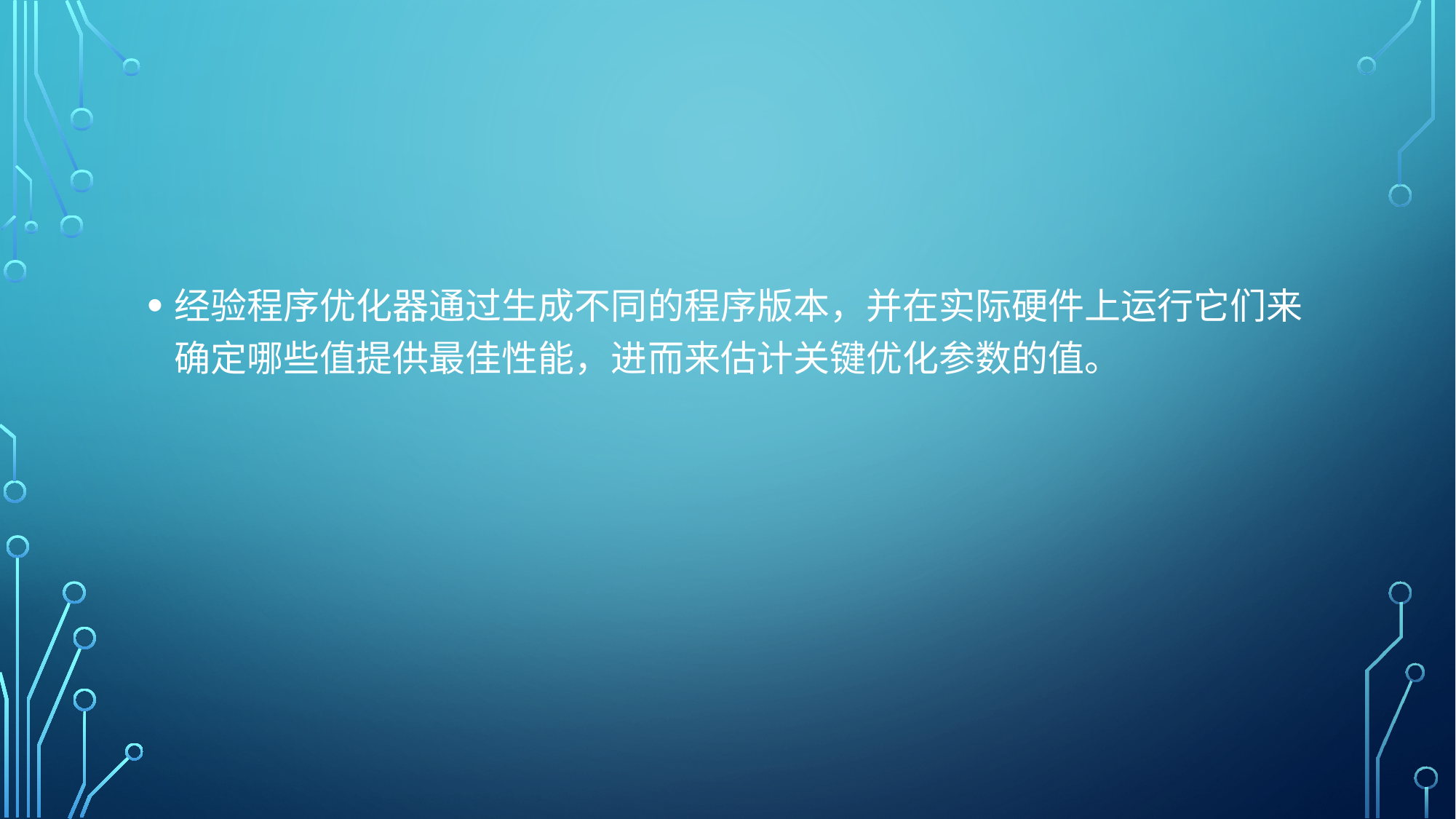

#
经验程序优化器通过生成不同的程序版本，并在实际硬件上运行它们来确定哪些值提供最佳性能，进而来估计关键优化参数的值。